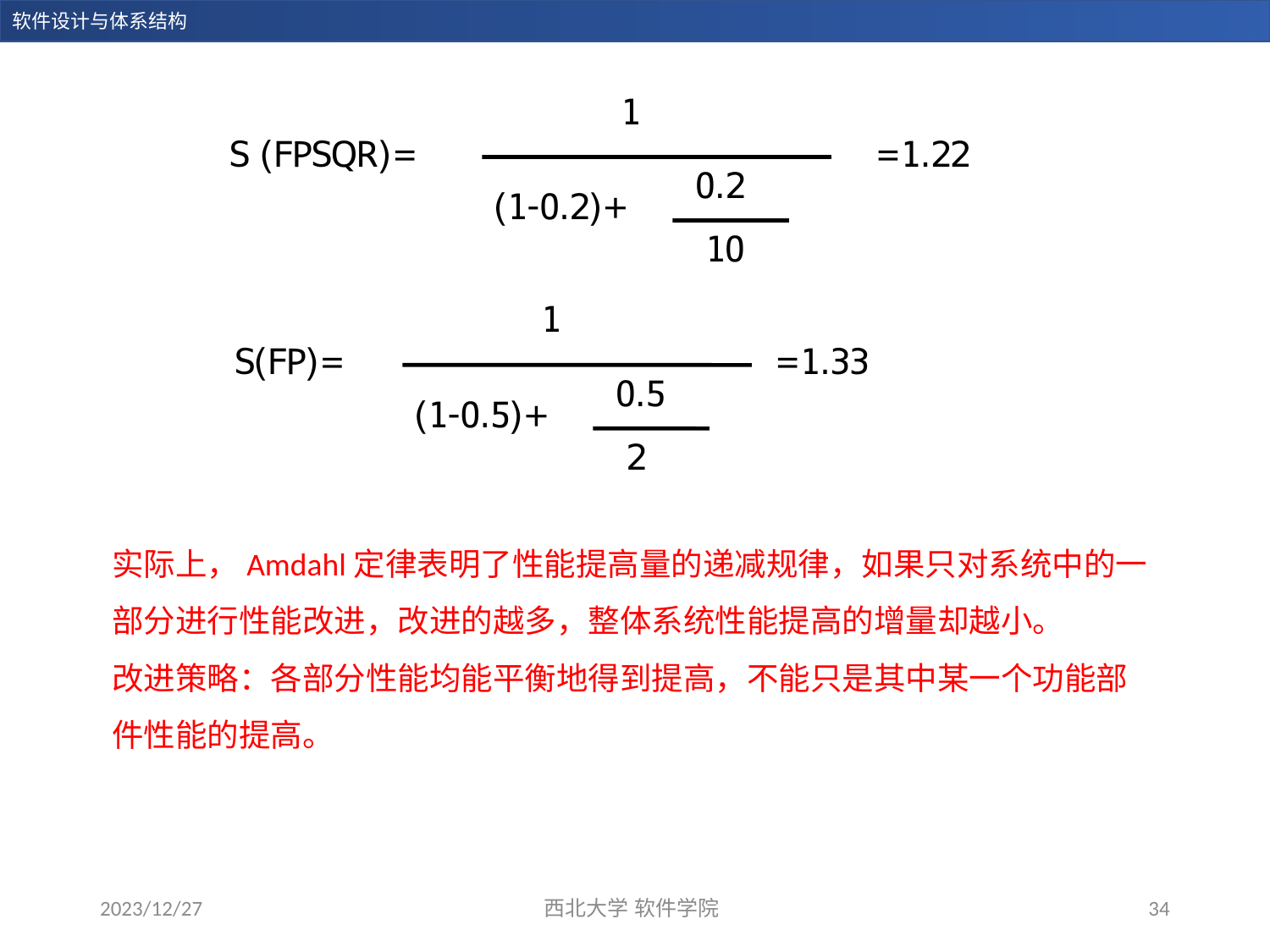

1
S (FPSQR)=

0.2
(1-0.2)+

10
=1.22
1
S(FP)=

0.5
(1-0.5)+

2
=1.33
实际上，Amdahl定律表明了性能提高量的递减规律，如果只对系统中的一部分进行性能改进，改进的越多，整体系统性能提高的增量却越小。
改进策略：各部分性能均能平衡地得到提高，不能只是其中某一个功能部件性能的提高。

2023/12/27
西北大学 软件学院
34